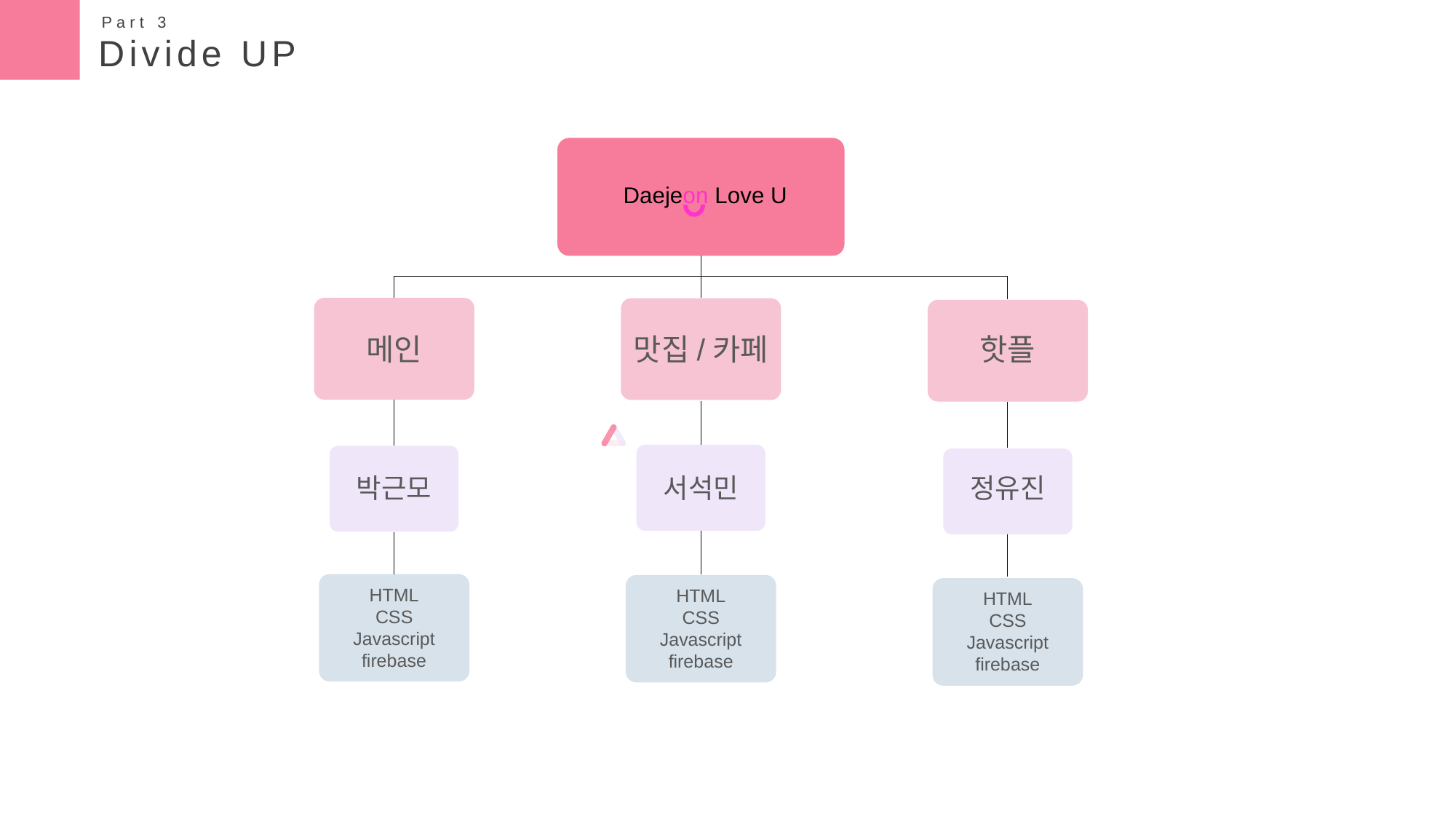

Part 3
Divide UP

Daejeon Love U

메인

박근모

HTML
CSS
Javascript
firebase

맛집/카페

서석민

HTML
CSS
Javascript
firebase

핫플

정유진

HTML
CSS
Javascript
firebase